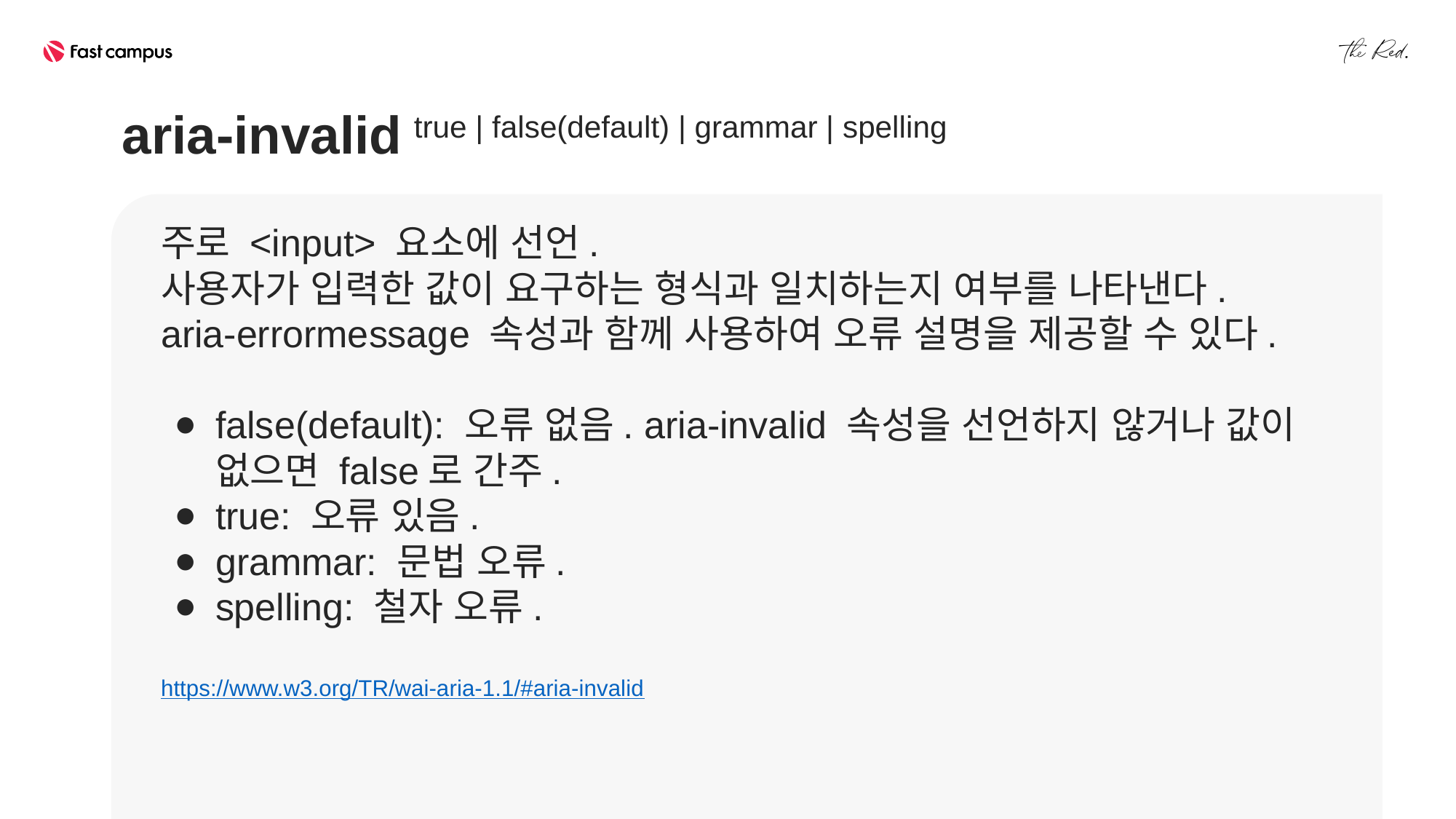

aria-invalid true | false(default) | grammar | spelling
주로 <input> 요소에 선언.
사용자가 입력한 값이 요구하는 형식과 일치하는지 여부를 나타낸다.
aria-errormessage 속성과 함께 사용하여 오류 설명을 제공할 수 있다.

false(default): 오류 없음. aria-invalid 속성을 선언하지 않거나 값이 없으면 false로 간주.
true: 오류 있음.
grammar: 문법 오류.
spelling: 철자 오류.

https://www.w3.org/TR/wai-aria-1.1/#aria-invalid